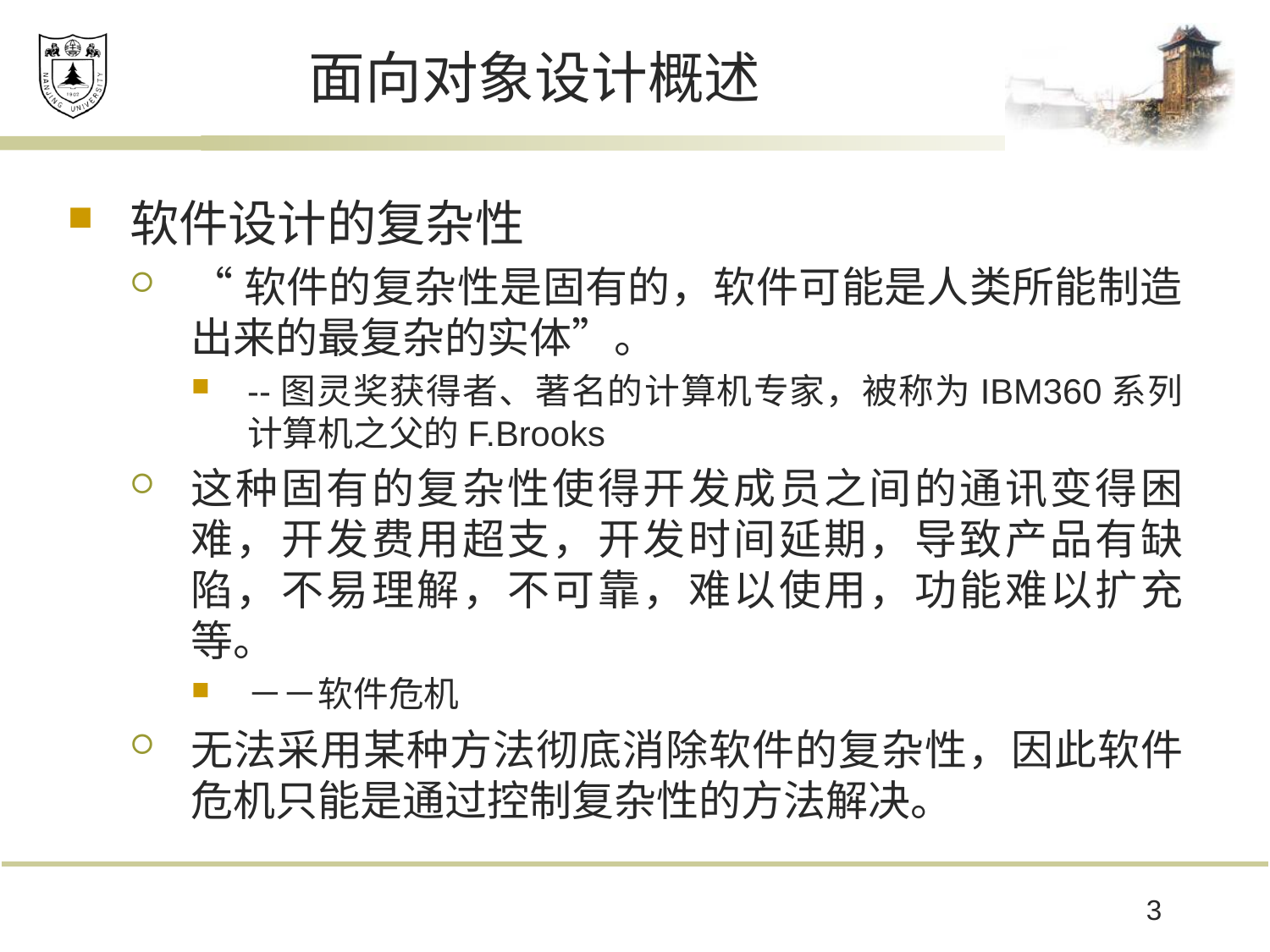

# 面向对象设计概述
软件设计的复杂性
“软件的复杂性是固有的，软件可能是人类所能制造出来的最复杂的实体”。
--图灵奖获得者、著名的计算机专家，被称为IBM360系列计算机之父的F.Brooks
这种固有的复杂性使得开发成员之间的通讯变得困难，开发费用超支，开发时间延期，导致产品有缺陷，不易理解，不可靠，难以使用，功能难以扩充等。
－－软件危机
无法采用某种方法彻底消除软件的复杂性，因此软件危机只能是通过控制复杂性的方法解决。
3